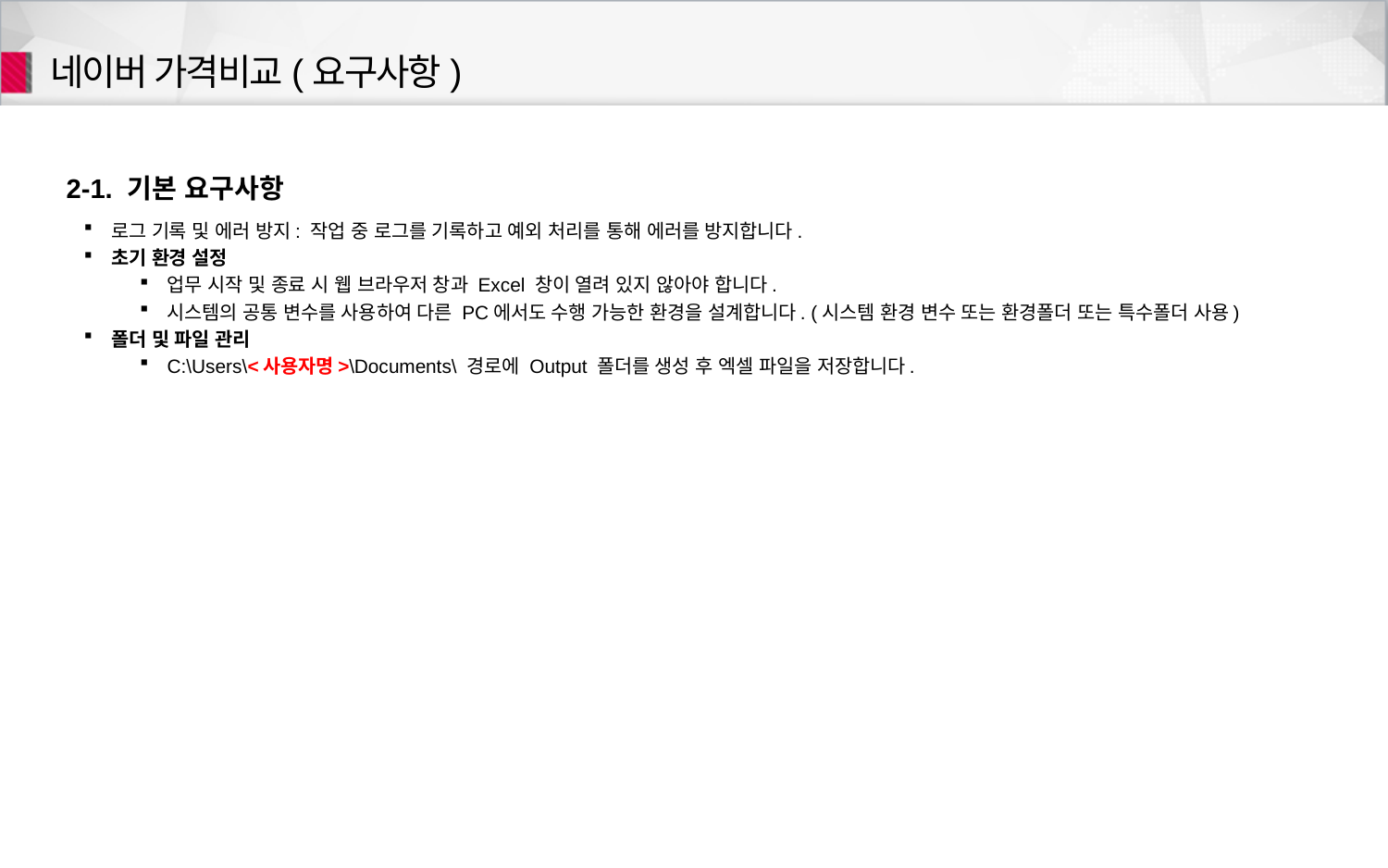

# 네이버 가격비교(요구사항)
2-1. 기본 요구사항
로그 기록 및 에러 방지: 작업 중 로그를 기록하고 예외 처리를 통해 에러를 방지합니다.
초기 환경 설정
업무 시작 및 종료 시 웹 브라우저 창과 Excel 창이 열려 있지 않아야 합니다.
시스템의 공통 변수를 사용하여 다른 PC에서도 수행 가능한 환경을 설계합니다. (시스템 환경 변수 또는 환경폴더 또는 특수폴더 사용)
폴더 및 파일 관리
C:\Users\<사용자명>\Documents\ 경로에 Output 폴더를 생성 후 엑셀 파일을 저장합니다.